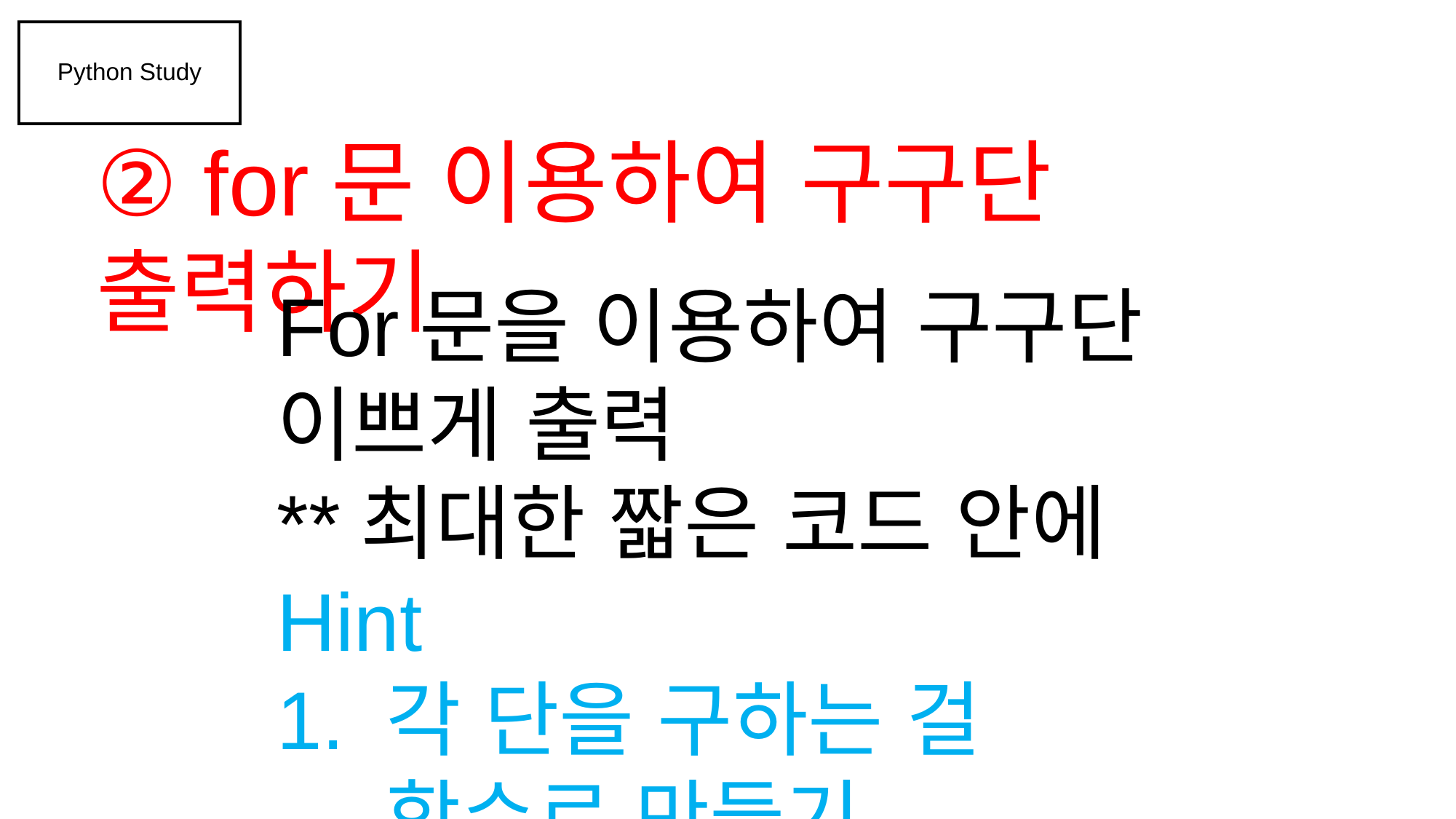

Python Study
② for문 이용하여 구구단 출력하기
For문을 이용하여 구구단 이쁘게 출력
**최대한 짧은 코드 안에
Hint
각 단을 구하는 걸 함수로 만들기
함수를 9번 반복